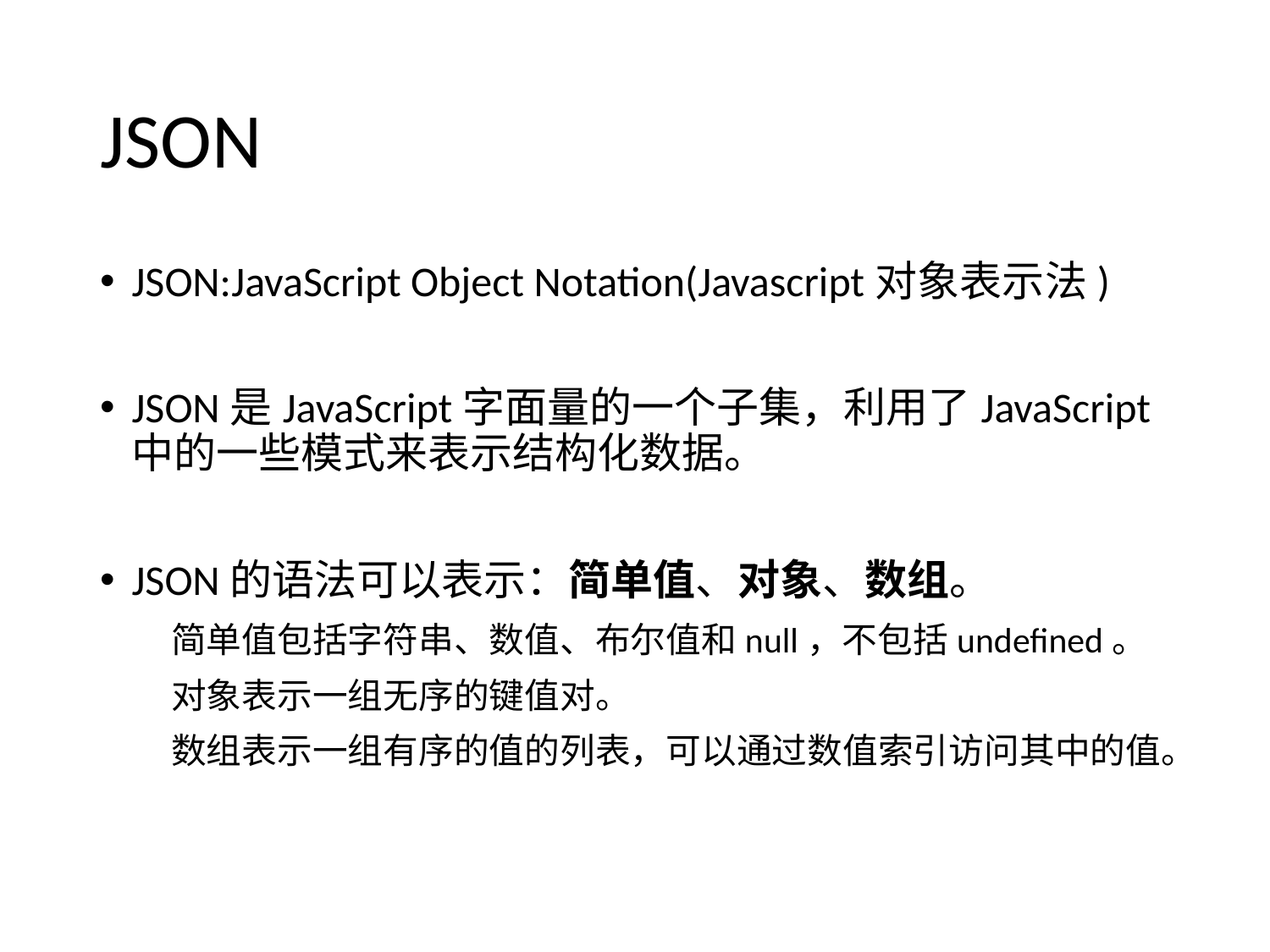

# JSON
JSON:JavaScript Object Notation(Javascript对象表示法)

JSON是JavaScript字面量的一个子集，利用了JavaScript中的一些模式来表示结构化数据。

JSON的语法可以表示：简单值、对象、数组。
        简单值包括字符串、数值、布尔值和null，不包括undefined。
        对象表示一组无序的键值对。
        数组表示一组有序的值的列表，可以通过数值索引访问其中的值。